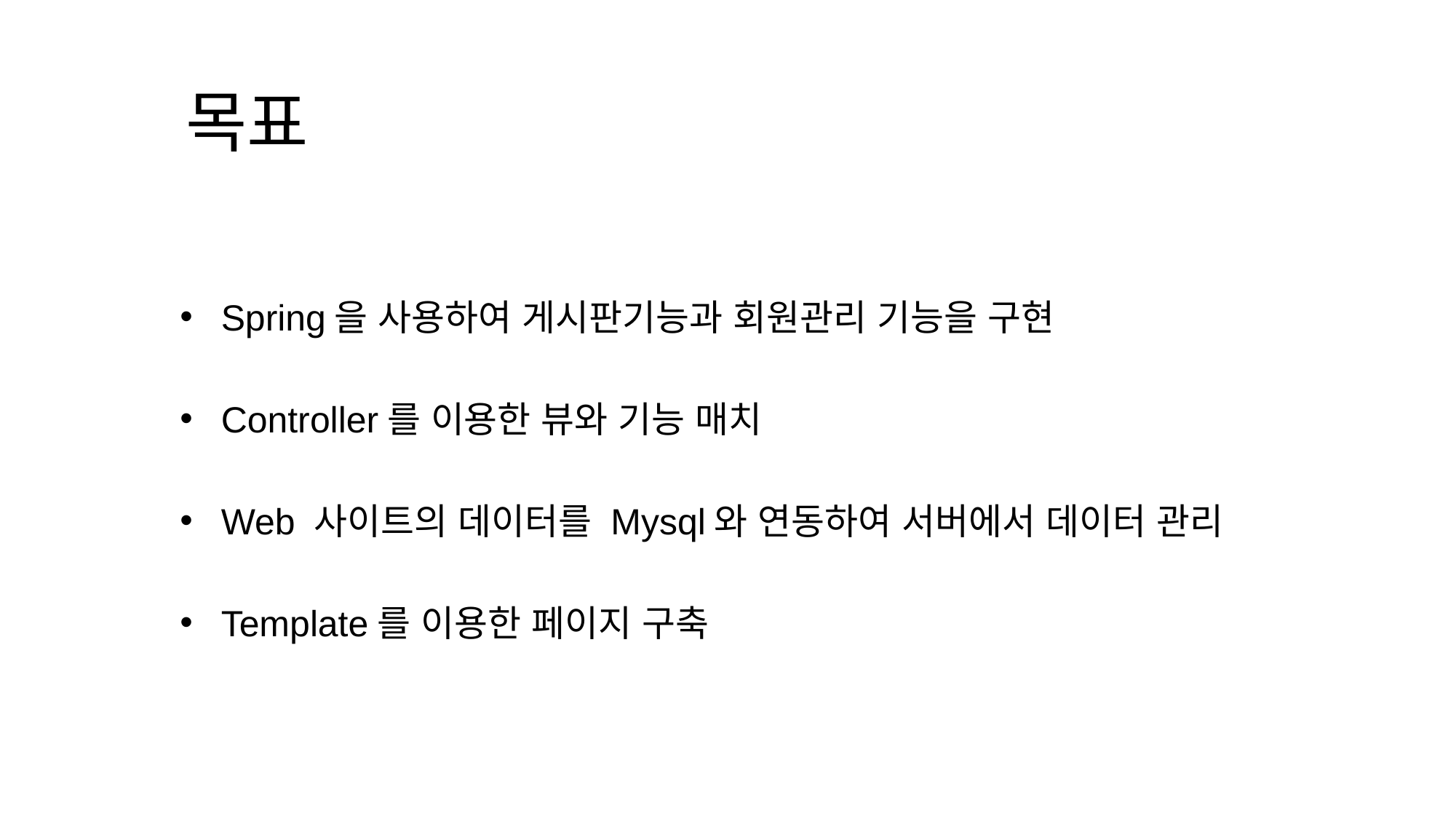

# 목표
Spring을 사용하여 게시판기능과 회원관리 기능을 구현

Controller를 이용한 뷰와 기능 매치

Web 사이트의 데이터를 Mysql와 연동하여 서버에서 데이터 관리

Template를 이용한 페이지 구축